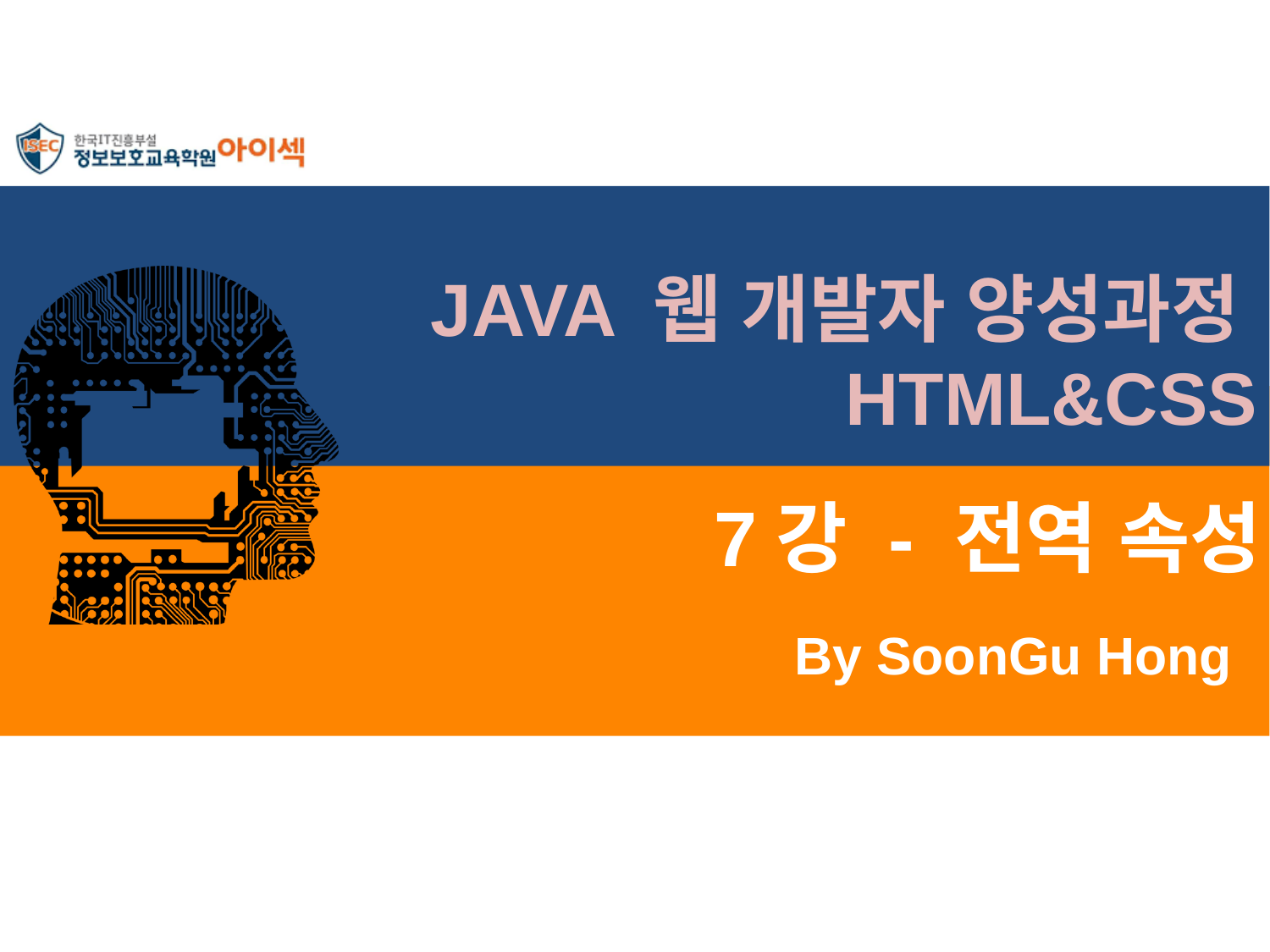

JAVA 웹 개발자 양성과정HTML&CSS
# 7강 - 전역 속성
By SoonGu Hong